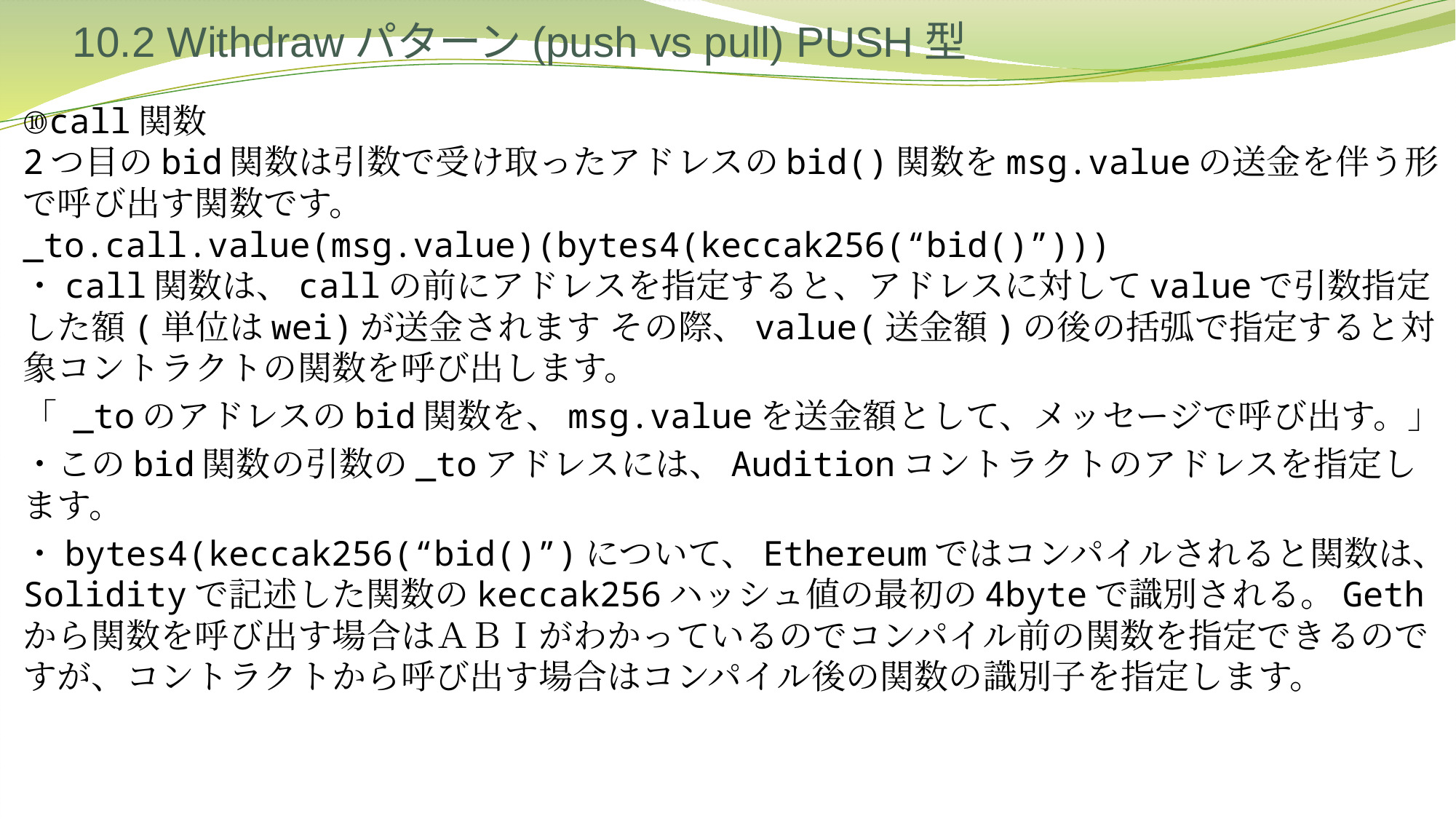

# 10.2 Withdrawパターン(push vs pull) PUSH型

⑩call関数
2つ目のbid関数は引数で受け取ったアドレスのbid()関数をmsg.valueの送金を伴う形で呼び出す関数です。
_to.call.value(msg.value)(bytes4(keccak256(“bid()”)))
・call関数は、callの前にアドレスを指定すると、アドレスに対してvalueで引数指定した額(単位はwei)が送金されます その際、value(送金額)の後の括弧で指定すると対象コントラクトの関数を呼び出します。
「 _toのアドレスのbid関数を、msg.valueを送金額として、メッセージで呼び出す。」
・このbid関数の引数の_toアドレスには、Auditionコントラクトのアドレスを指定します。
・bytes4(keccak256(“bid()”)について、Ethereumではコンパイルされると関数は、Solidityで記述した関数のkeccak256ハッシュ値の最初の4byteで識別される。Gethから関数を呼び出す場合はＡＢＩがわかっているのでコンパイル前の関数を指定できるのですが、コントラクトから呼び出す場合はコンパイル後の関数の識別子を指定します。